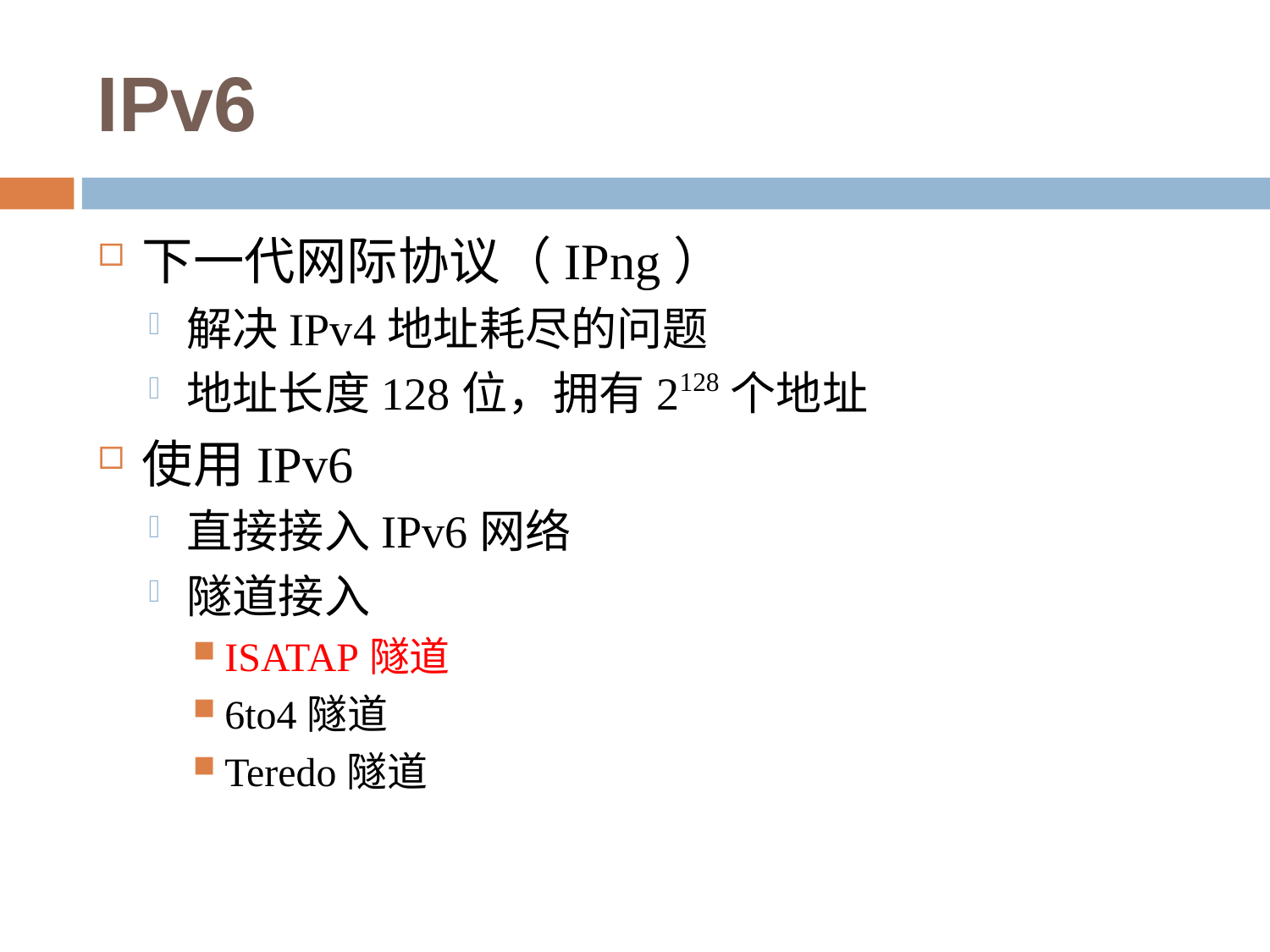

# IPv6
下一代网际协议（IPng）
解决IPv4地址耗尽的问题
地址长度128位，拥有2128个地址
使用IPv6
直接接入IPv6网络
隧道接入
ISATAP隧道
6to4隧道
Teredo隧道